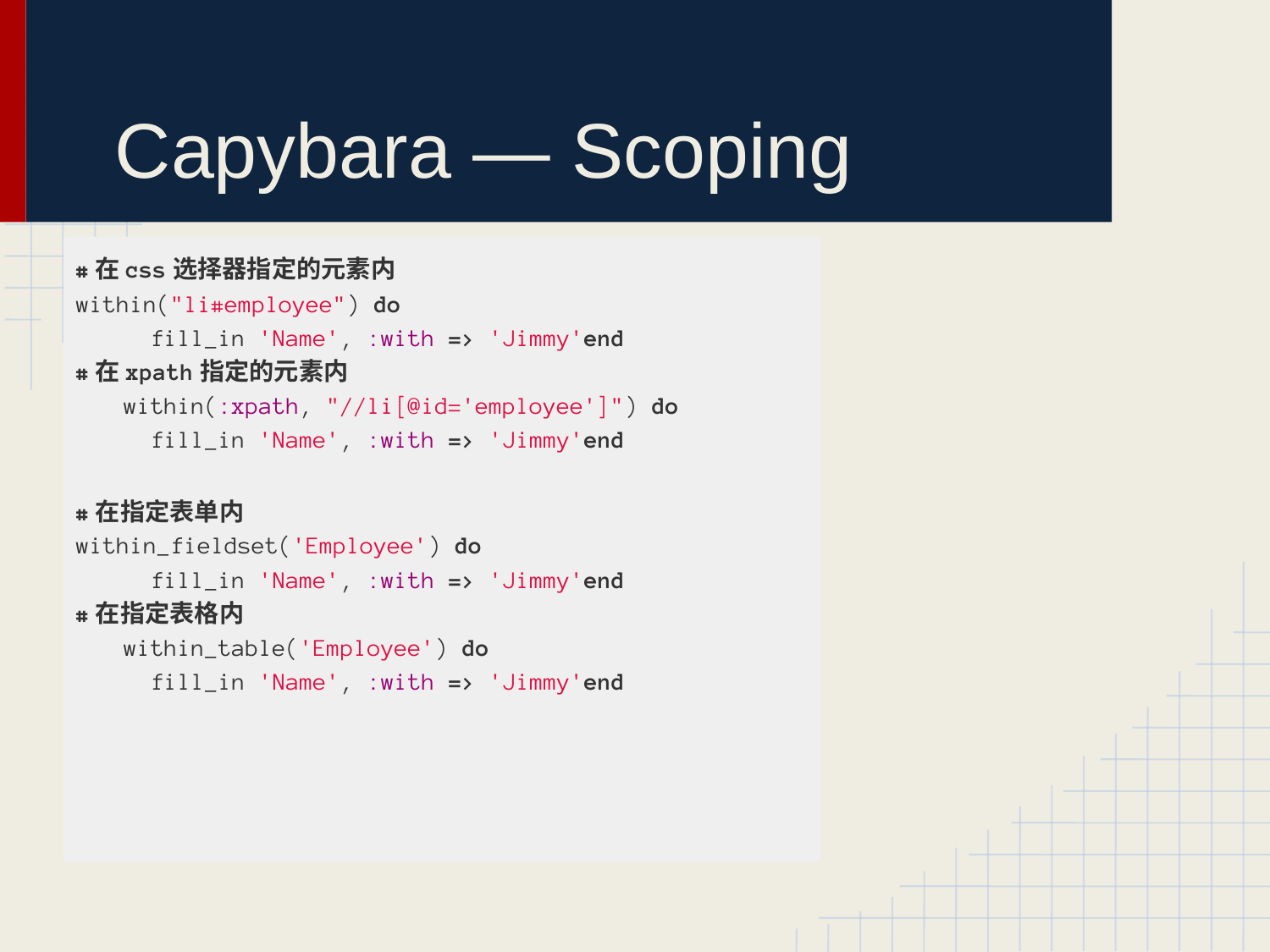

# Capybara — Scoping
#在css选择器指定的元素内
within("li#employee") do
  fill_in 'Name', :with => 'Jimmy'end
#在xpath指定的元素内
within(:xpath, "//li[@id='employee']") do
  fill_in 'Name', :with => 'Jimmy'end

#在指定表单内
within_fieldset('Employee') do
  fill_in 'Name', :with => 'Jimmy'end
#在指定表格内
within_table('Employee') do
  fill_in 'Name', :with => 'Jimmy'end